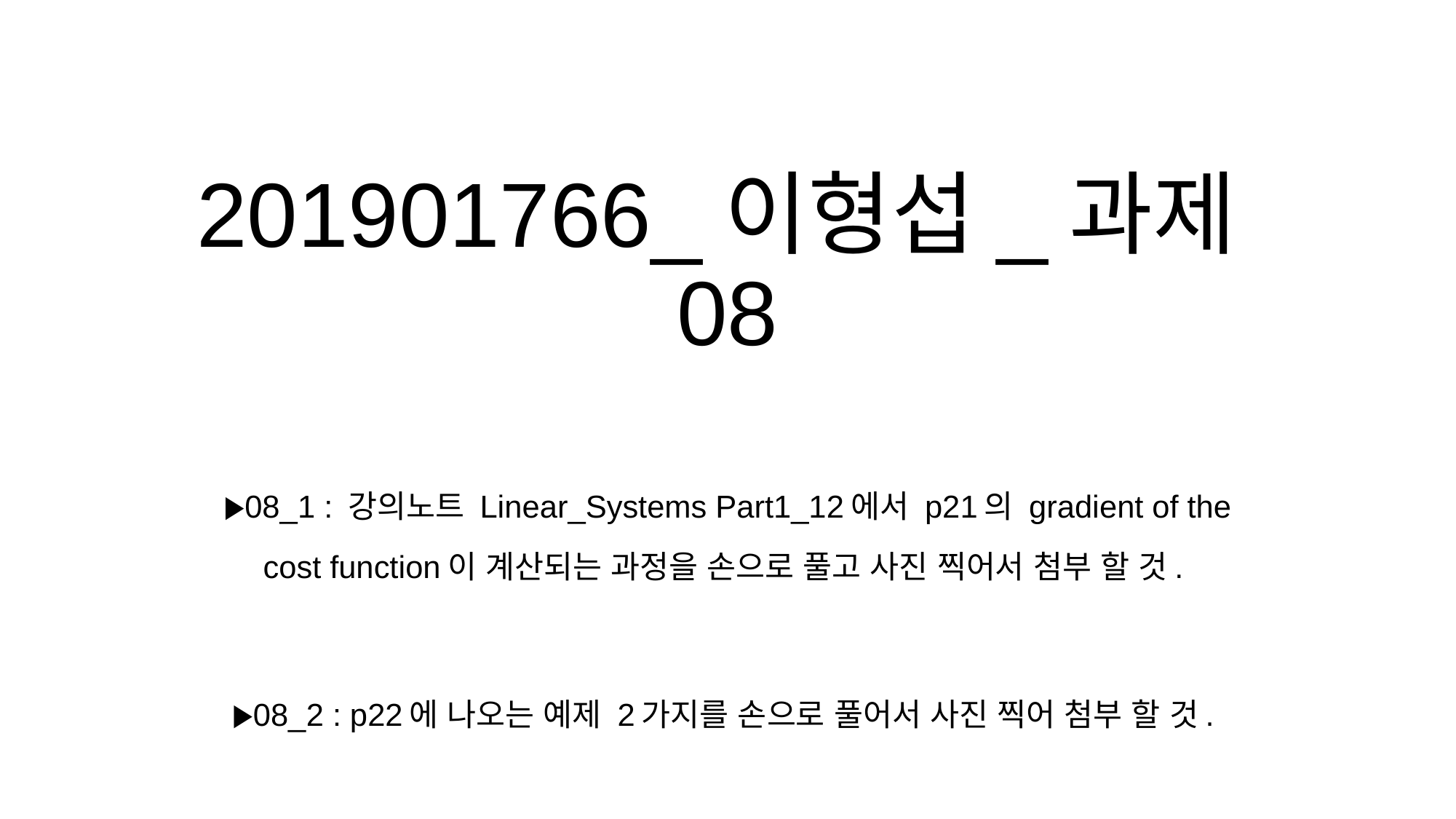

# 201901766_이형섭_과제08
▶08_1 : 강의노트 Linear_Systems Part1_12에서 p21의 gradient of the cost function이 계산되는 과정을 손으로 풀고 사진 찍어서 첨부 할 것.

▶08_2 : p22에 나오는 예제 2가지를 손으로 풀어서 사진 찍어 첨부 할 것.